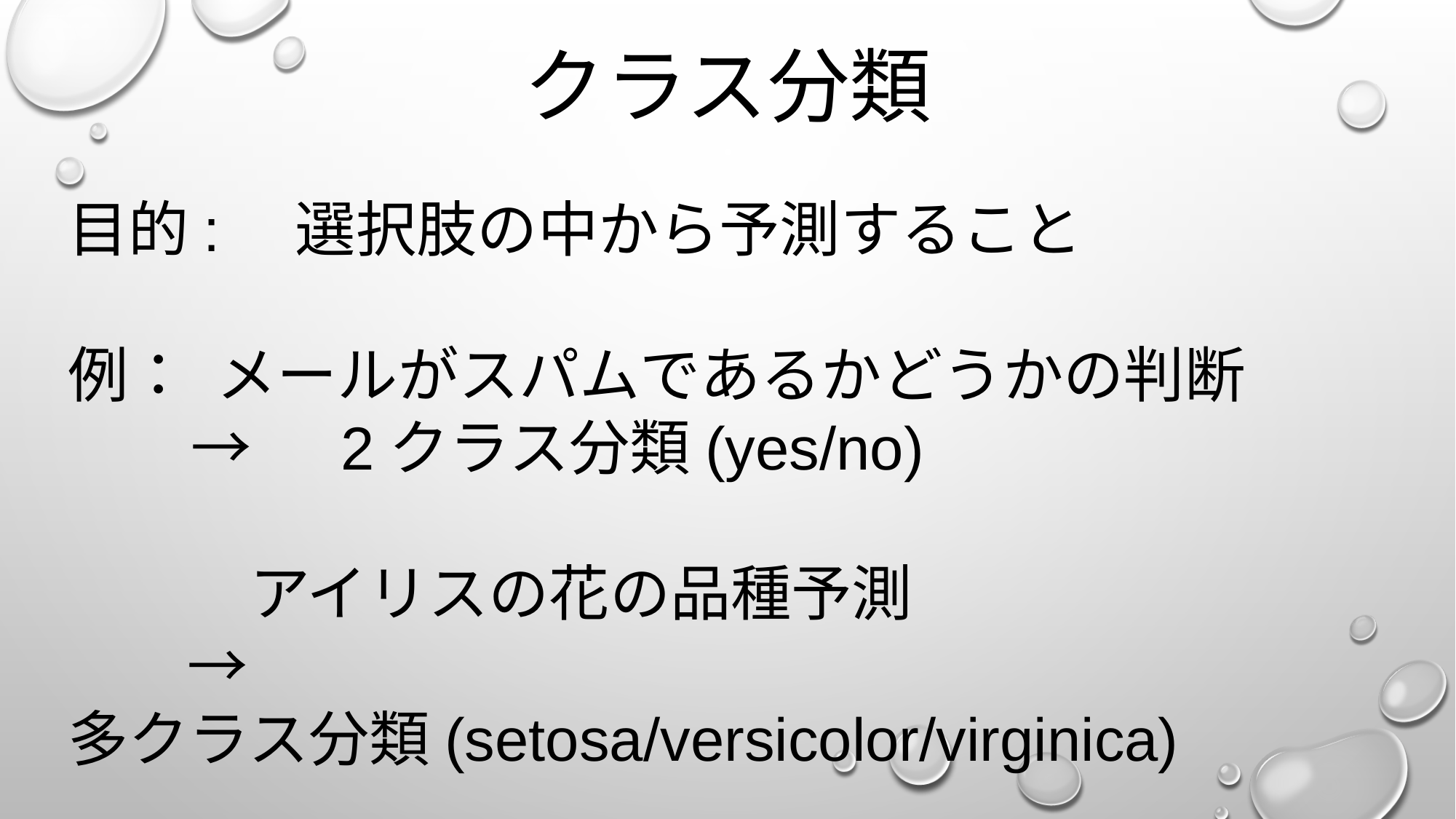

クラス分類
目的:　選択肢の中から予測すること

例：  メールがスパムであるかどうかの判断
         →　2クラス分類(yes/no)

　　　アイリスの花の品種予測
             →　多クラス分類(setosa/versicolor/virginica)